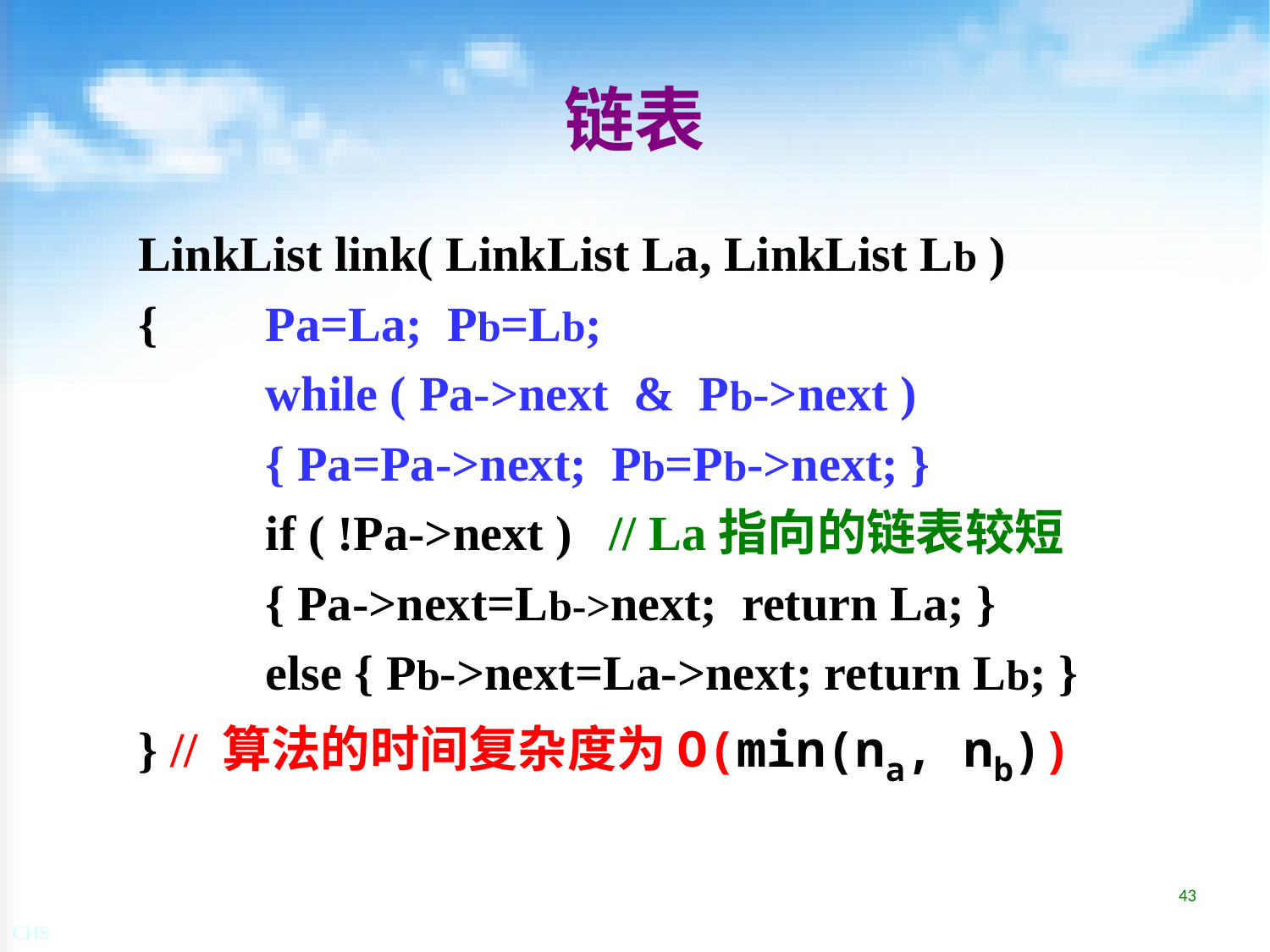

# 链表
LinkList link( LinkList La, LinkList Lb )
{	Pa=La;  Pb=Lb;
	while ( Pa->next  &  Pb->next )
	{ Pa=Pa->next;  Pb=Pb->next; }
	if ( !Pa->next )   // La指向的链表较短
	{ Pa->next=Lb->next;  return La; }
	else { Pb->next=La->next; return Lb; }
} // 算法的时间复杂度为O(min(na, nb))
43